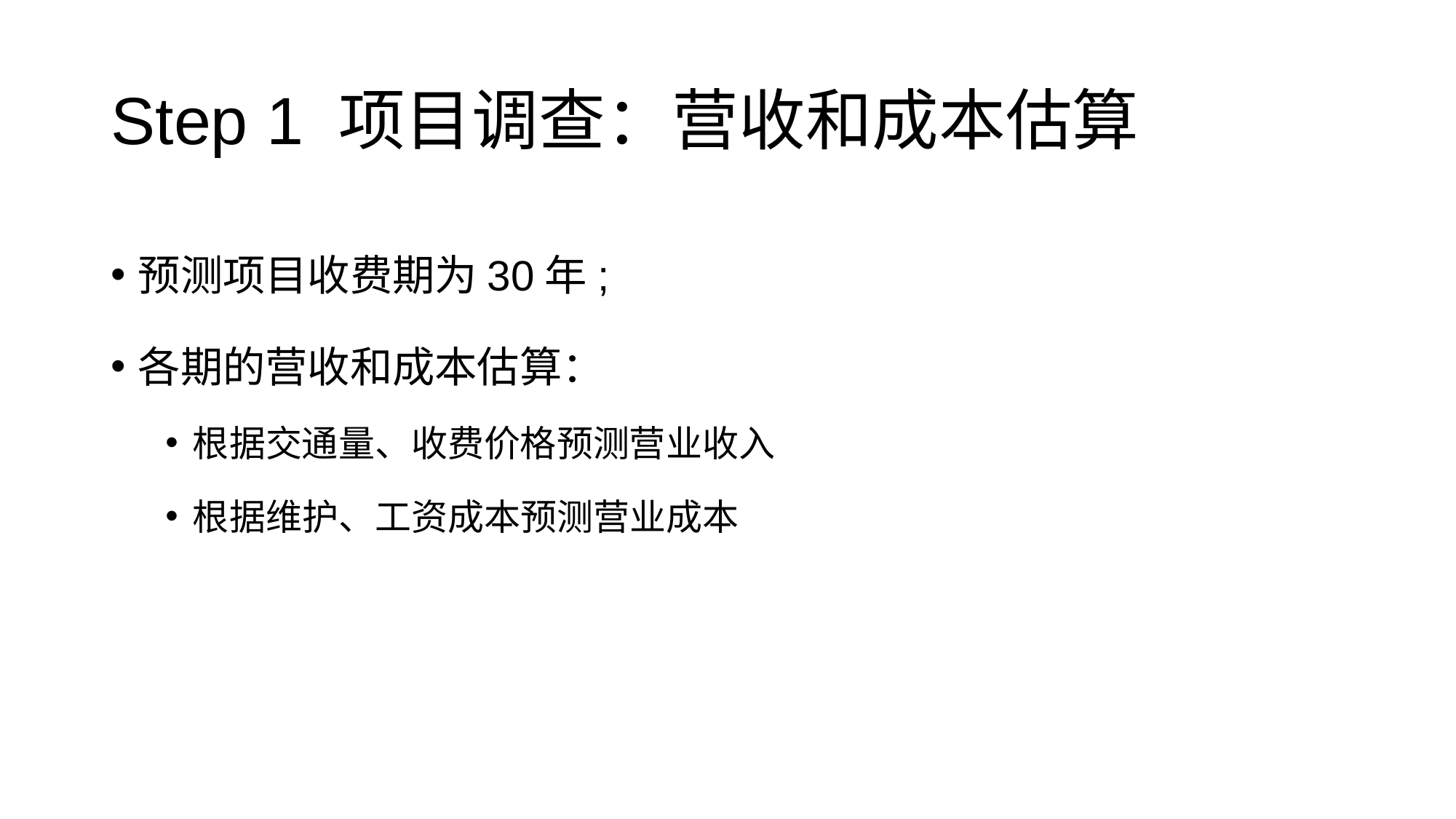

# Step 1 项目调查：营收和成本估算
预测项目收费期为30年;
各期的营收和成本估算：
根据交通量、收费价格预测营业收入
根据维护、工资成本预测营业成本